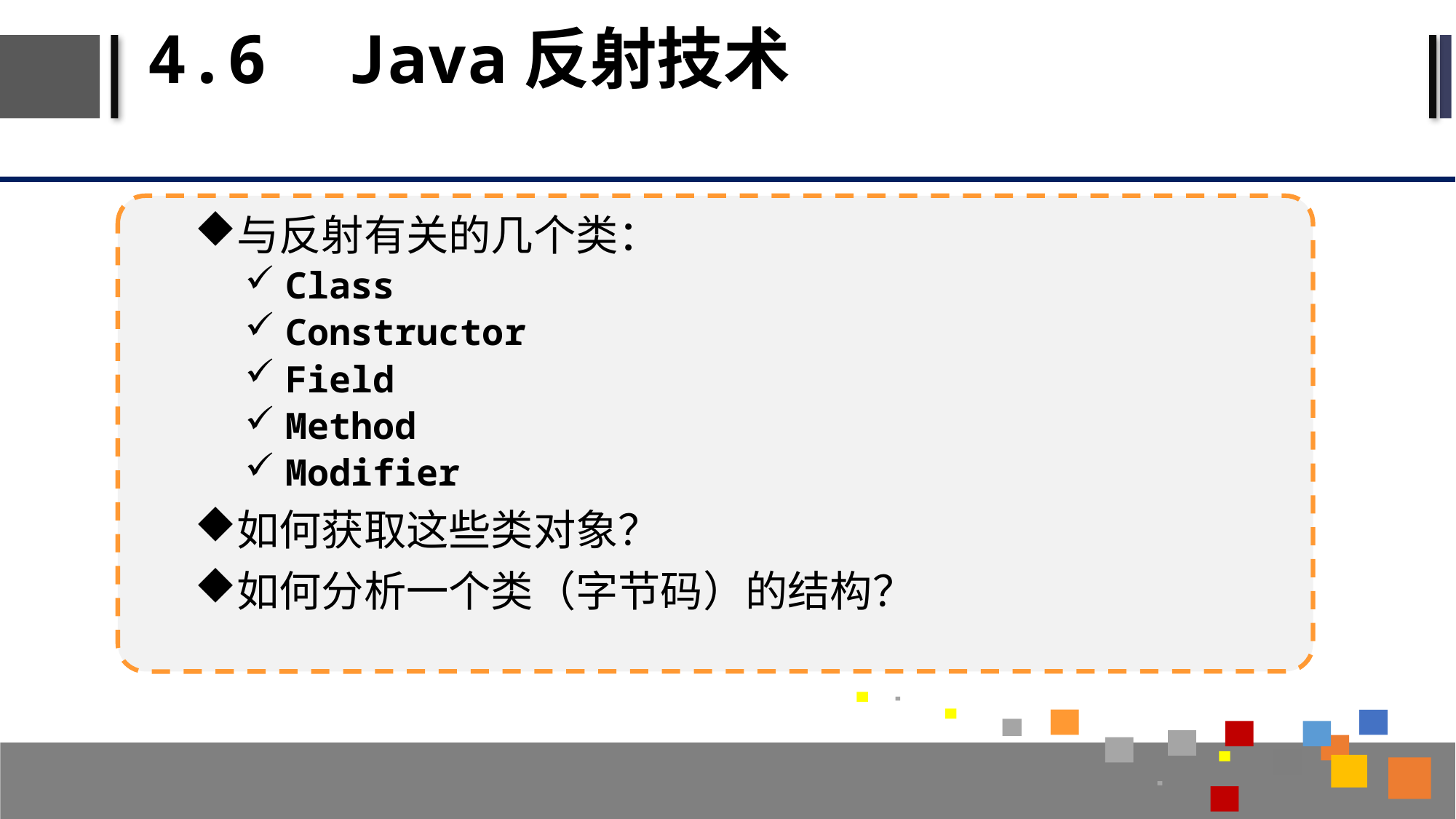

# 4.6  Java反射技术

与反射有关的几个类：
Class
Constructor
Field
Method
Modifier
如何获取这些类对象？
如何分析一个类（字节码）的结构？